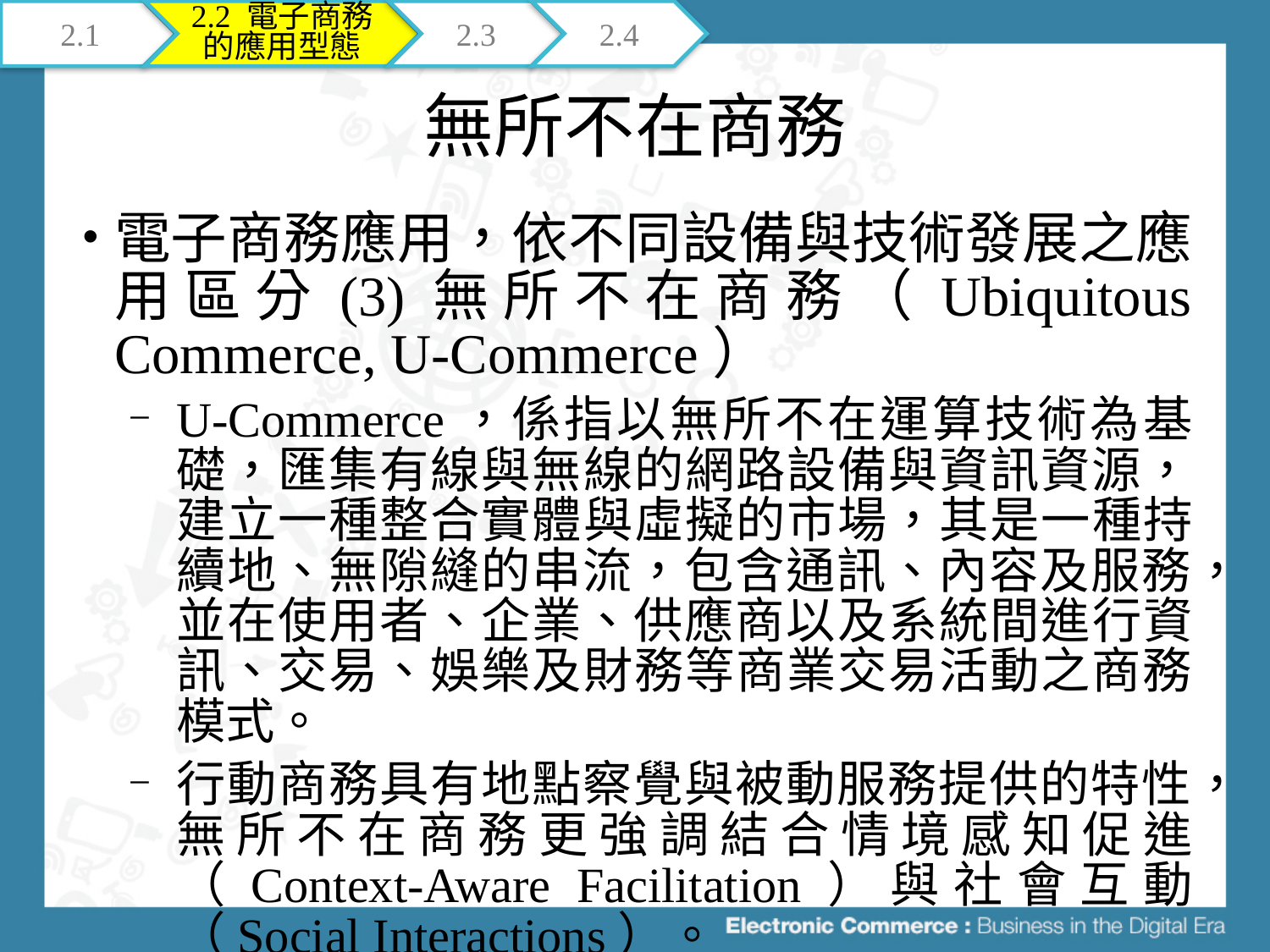

2.1
2.2 電子商務的應用型態
2.3
2.4
# 無所不在商務
電子商務應用，依不同設備與技術發展之應用區分(3)無所不在商務（Ubiquitous Commerce, U-Commerce）
U-Commerce，係指以無所不在運算技術為基礎，匯集有線與無線的網路設備與資訊資源，建立一種整合實體與虛擬的市場，其是一種持續地、無隙縫的串流，包含通訊、內容及服務，並在使用者、企業、供應商以及系統間進行資訊、交易、娛樂及財務等商業交易活動之商務模式。
行動商務具有地點察覺與被動服務提供的特性，無所不在商務更強調結合情境感知促進 （Context-Aware Facilitation）與社會互動 （Social Interactions）。